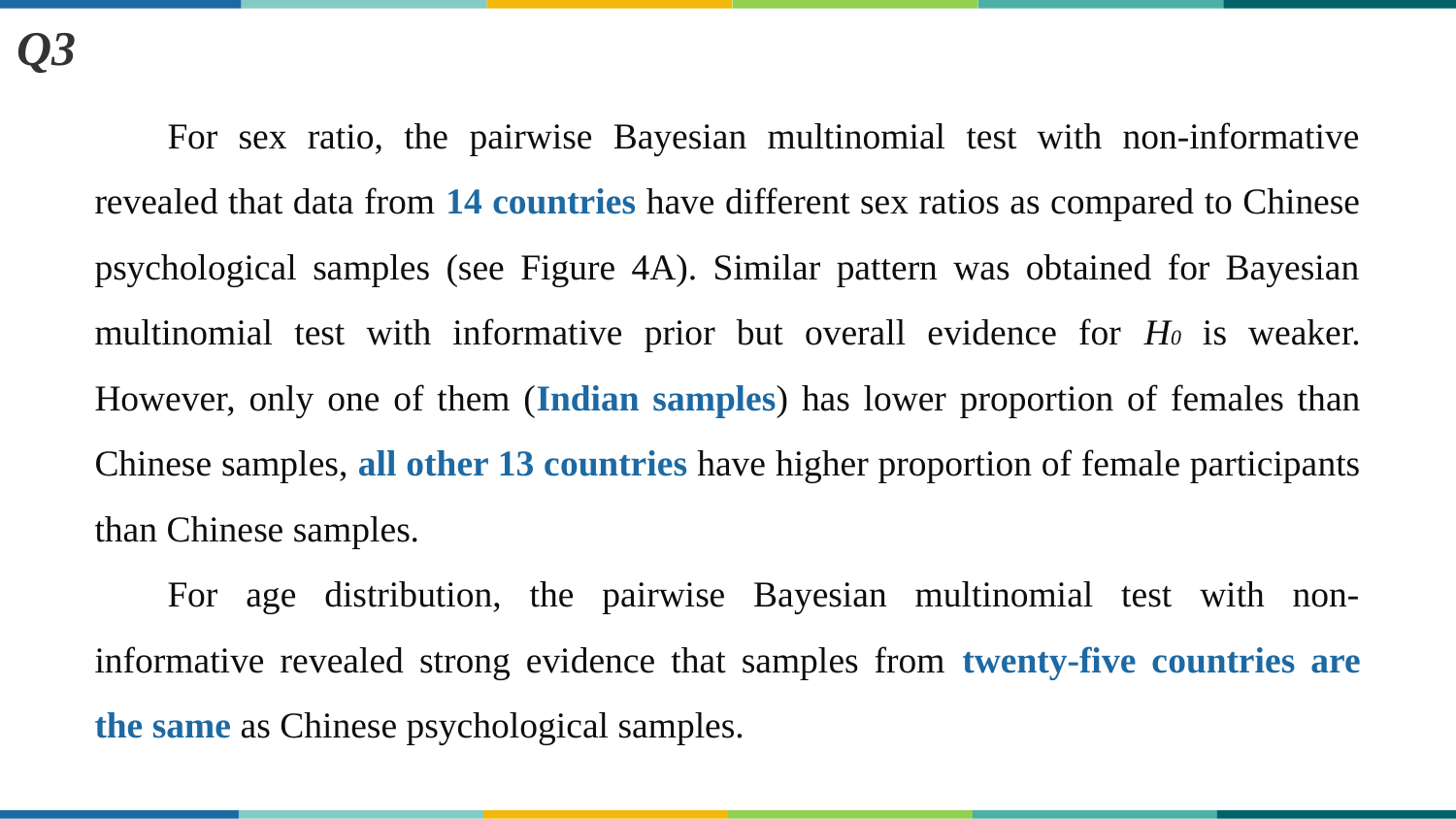

Q3
For sex ratio, the pairwise Bayesian multinomial test with non-informative revealed that data from 14 countries have different sex ratios as compared to Chinese psychological samples (see Figure 4A). Similar pattern was obtained for Bayesian multinomial test with informative prior but overall evidence for H0 is weaker. However, only one of them (Indian samples) has lower proportion of females than Chinese samples, all other 13 countries have higher proportion of female participants than Chinese samples.
For age distribution, the pairwise Bayesian multinomial test with non-informative revealed strong evidence that samples from twenty-five countries are the same as Chinese psychological samples.

华中师范大学研究生会